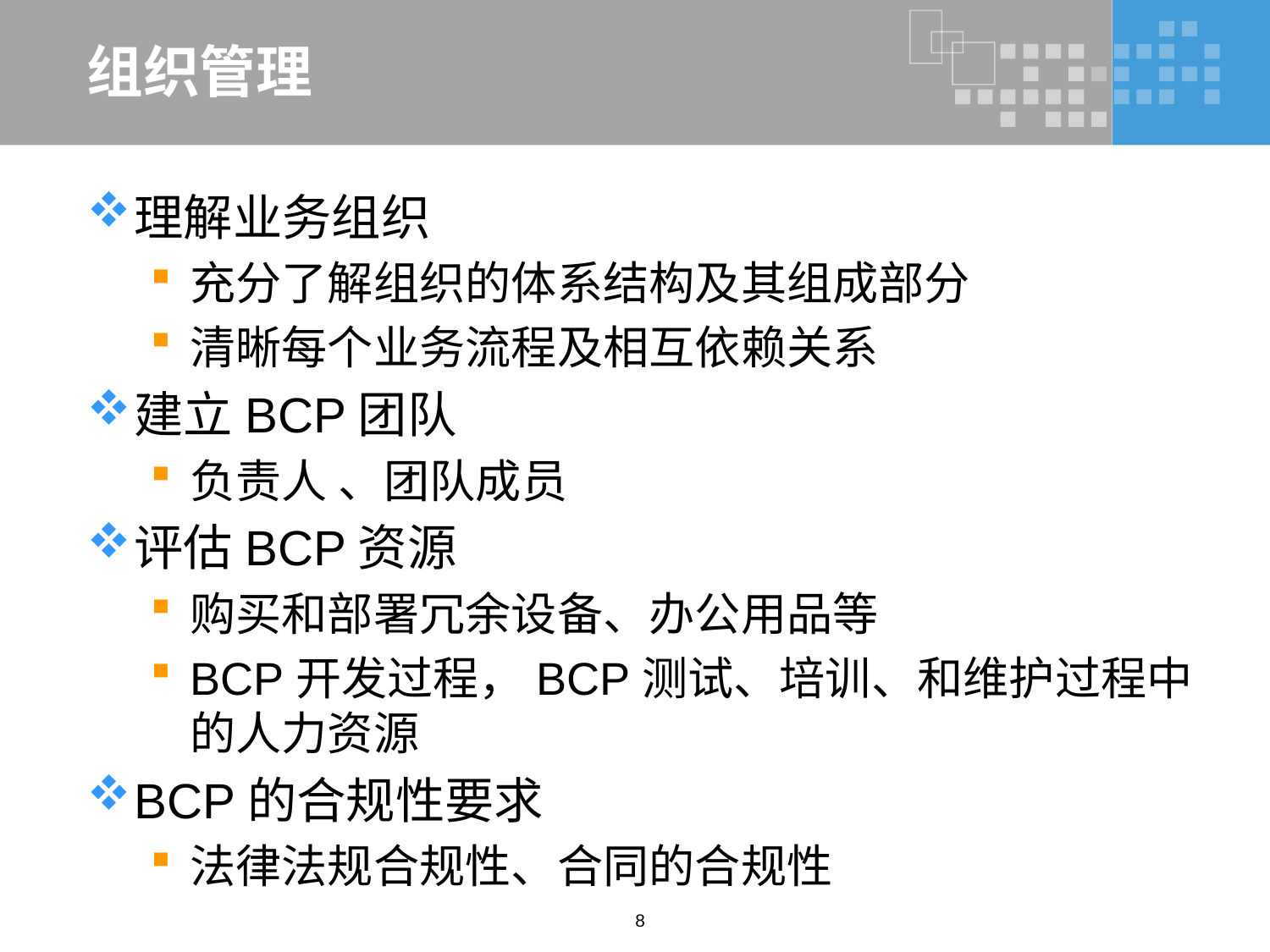

# 组织管理
理解业务组织
充分了解组织的体系结构及其组成部分
清晰每个业务流程及相互依赖关系
建立BCP团队
负责人 、团队成员
评估BCP资源
购买和部署冗余设备、办公用品等
BCP开发过程，BCP测试、培训、和维护过程中的人力资源
BCP的合规性要求
法律法规合规性、合同的合规性
8